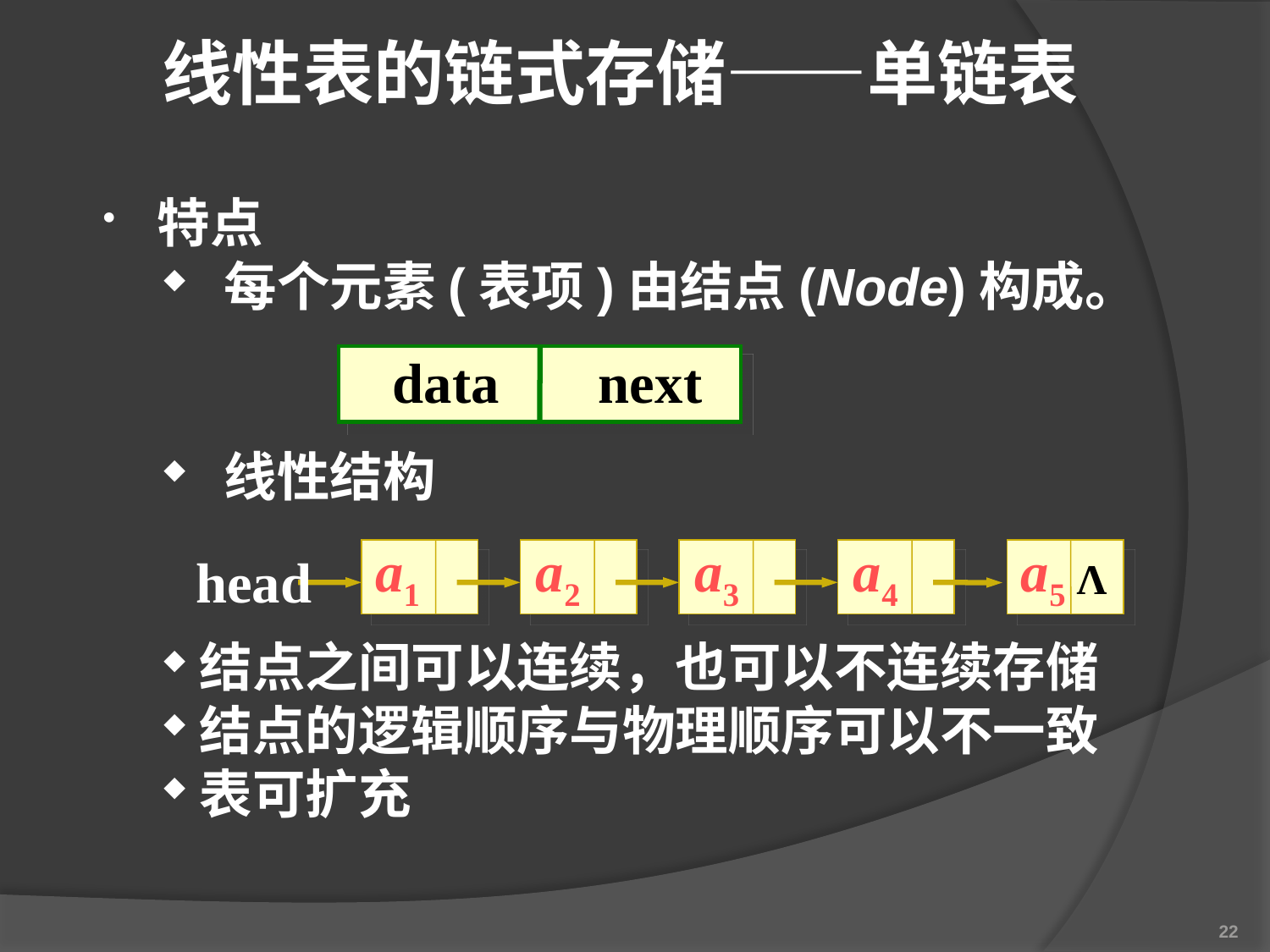

# 线性表的链式存储——单链表
特点
 每个元素(表项)由结点(Node)构成。

 线性结构
结点之间可以连续，也可以不连续存储
结点的逻辑顺序与物理顺序可以不一致
表可扩充
data       next

a1
a2
a3
a4
a5
head

Λ

22